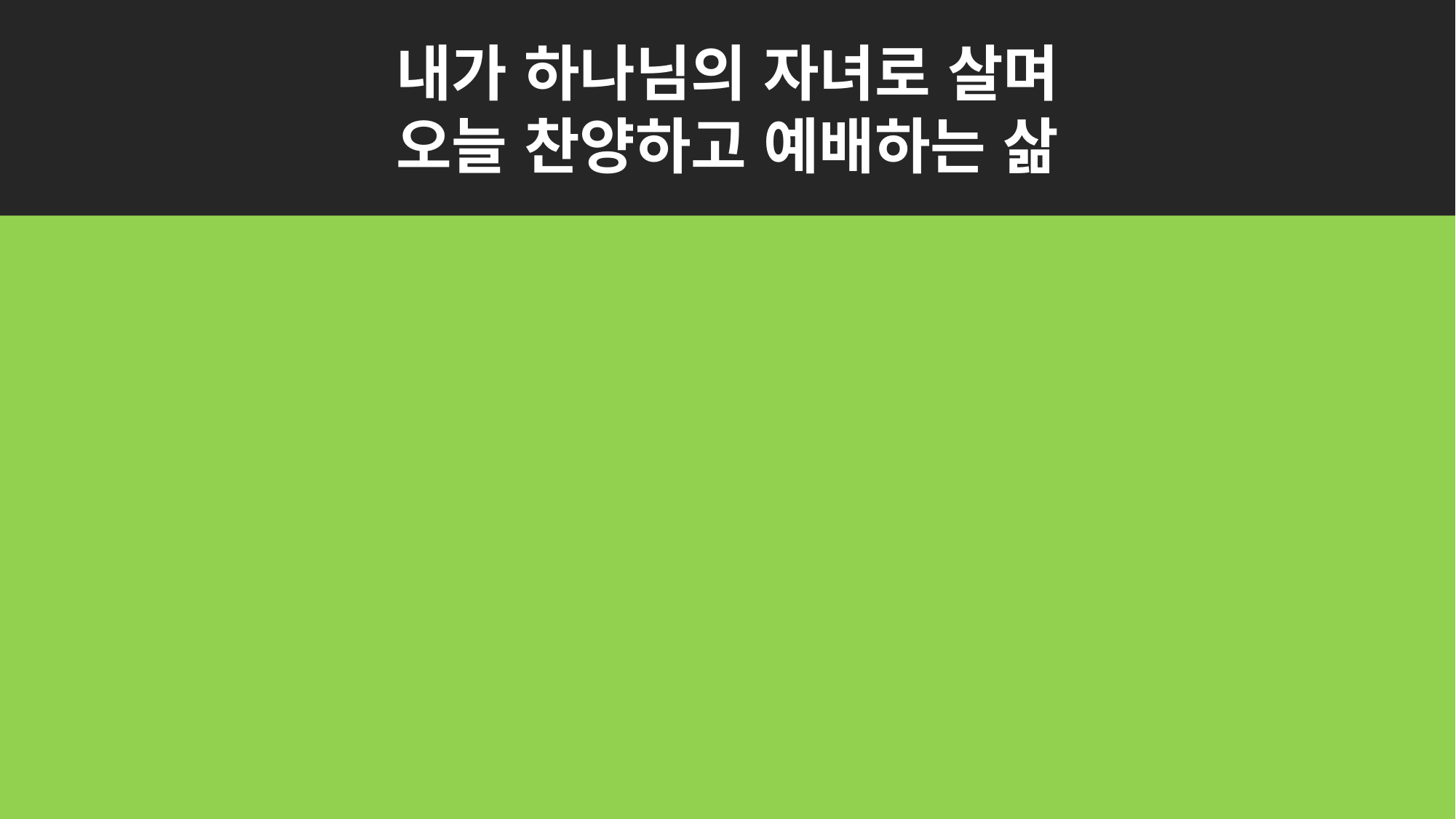

내가 하나님의 자녀로 살며
오늘 찬양하고 예배하는 삶